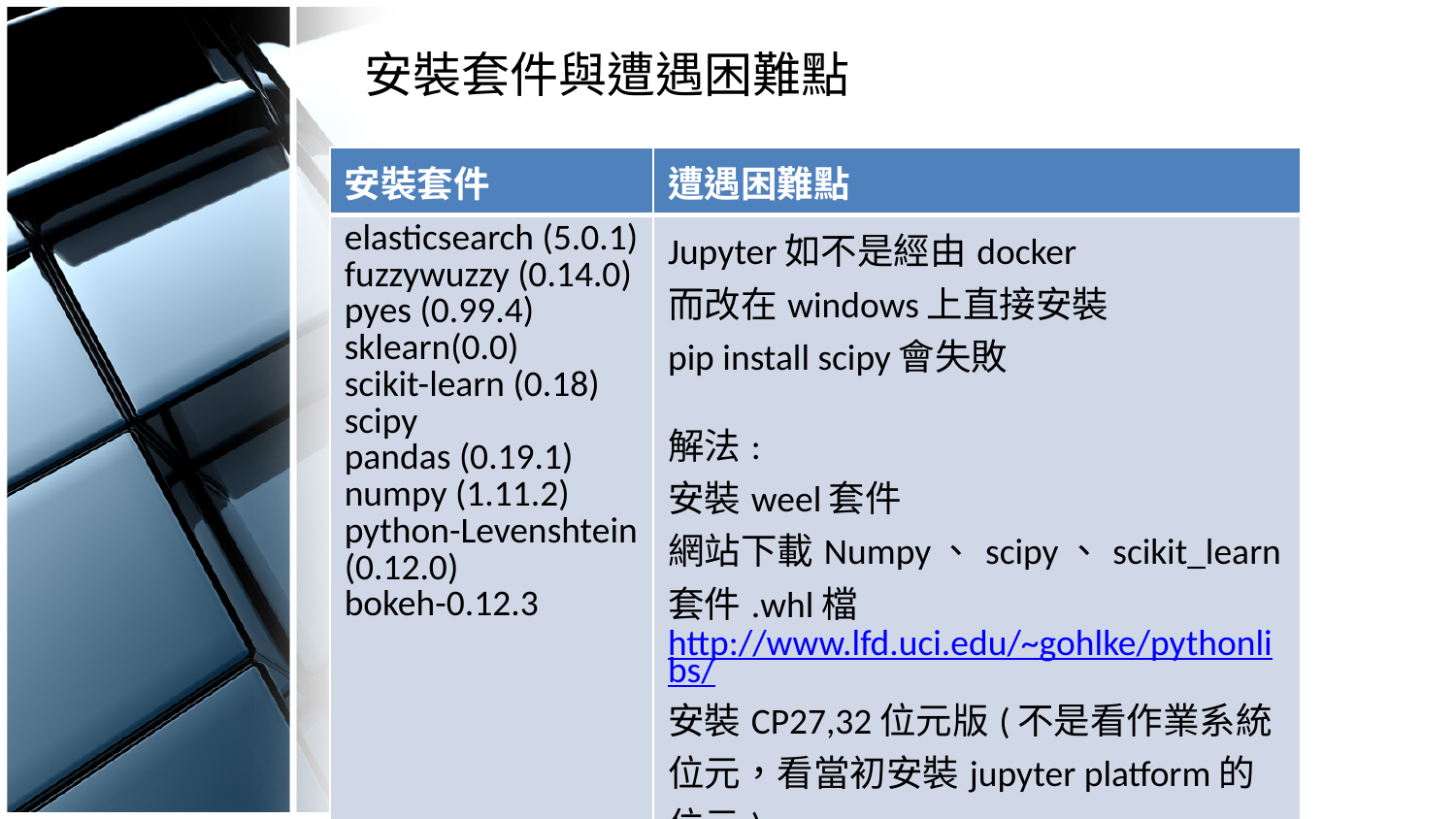

# 安裝套件與遭遇困難點
| 安裝套件 | 遭遇困難點 |
| --- | --- |
| elasticsearch (5.0.1) fuzzywuzzy (0.14.0) pyes (0.99.4) sklearn(0.0) scikit-learn (0.18) scipy pandas (0.19.1) numpy (1.11.2) python-Levenshtein (0.12.0) bokeh-0.12.3 | Jupyter如不是經由docker 而改在windows上直接安裝 pip install scipy會失敗 解法: 安裝weel套件 網站下載Numpy、scipy、scikit\_learn套件.whl檔 http://www.lfd.uci.edu/~gohlke/pythonlibs/ 安裝CP27,32位元版(不是看作業系統位元，看當初安裝jupyter platform的位元) |